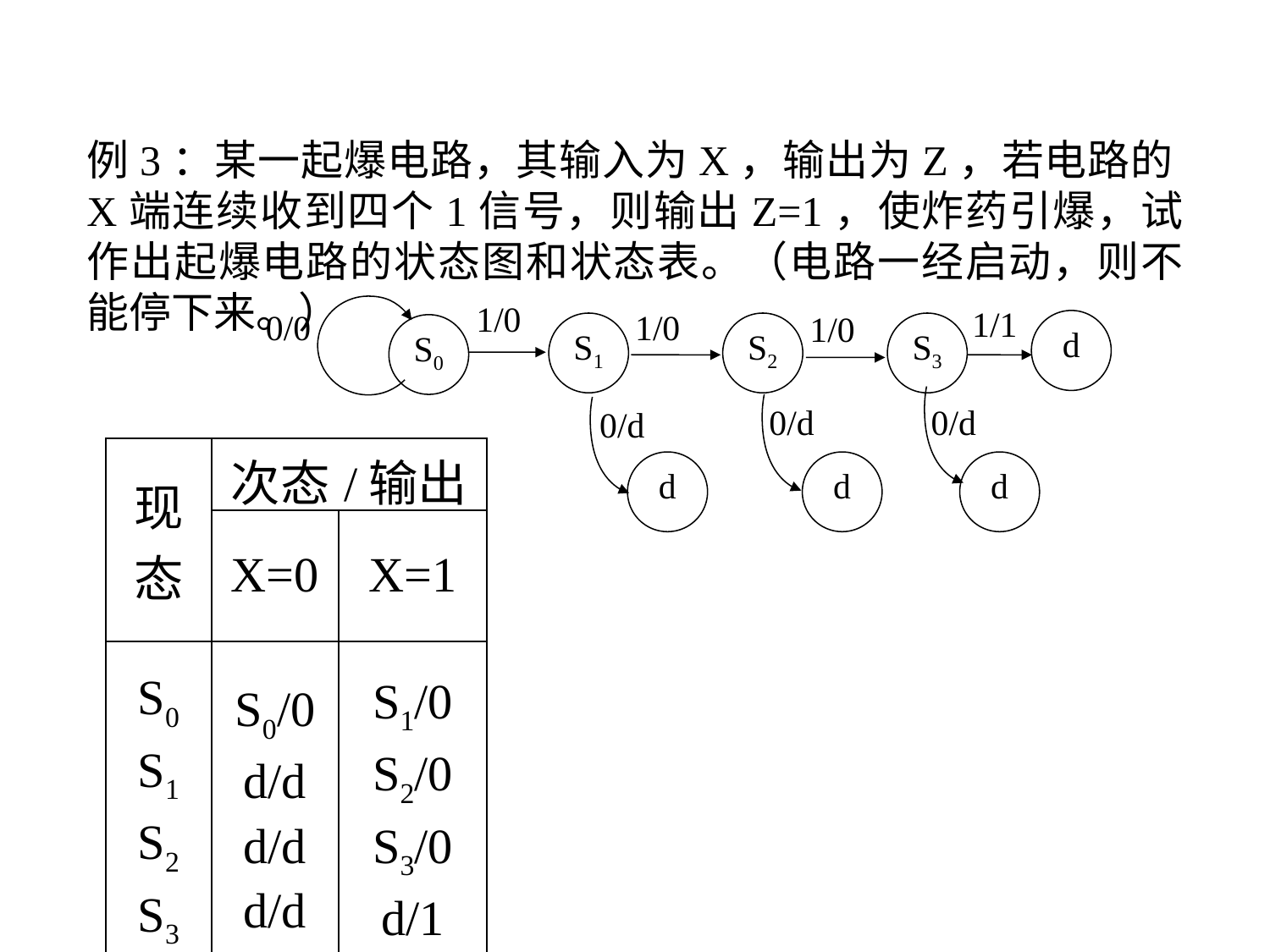

例3：某一起爆电路，其输入为X，输出为Z，若电路的X端连续收到四个1信号，则输出Z=1，使炸药引爆，试作出起爆电路的状态图和状态表。（电路一经启动，则不能停下来。）

1/0
1/1
0/0
1/0
1/0
d
S1
S2
S3
S0

0/d
0/d
0/d

| 现态 | 次态/输出 |  |
| --- | --- | --- |
|  | X=0 | X=1 |
| S0 S1 S2 S3 | S0/0 d/d d/d d/d | S1/0 S2/0 S3/0 d/1 |
d
d
d